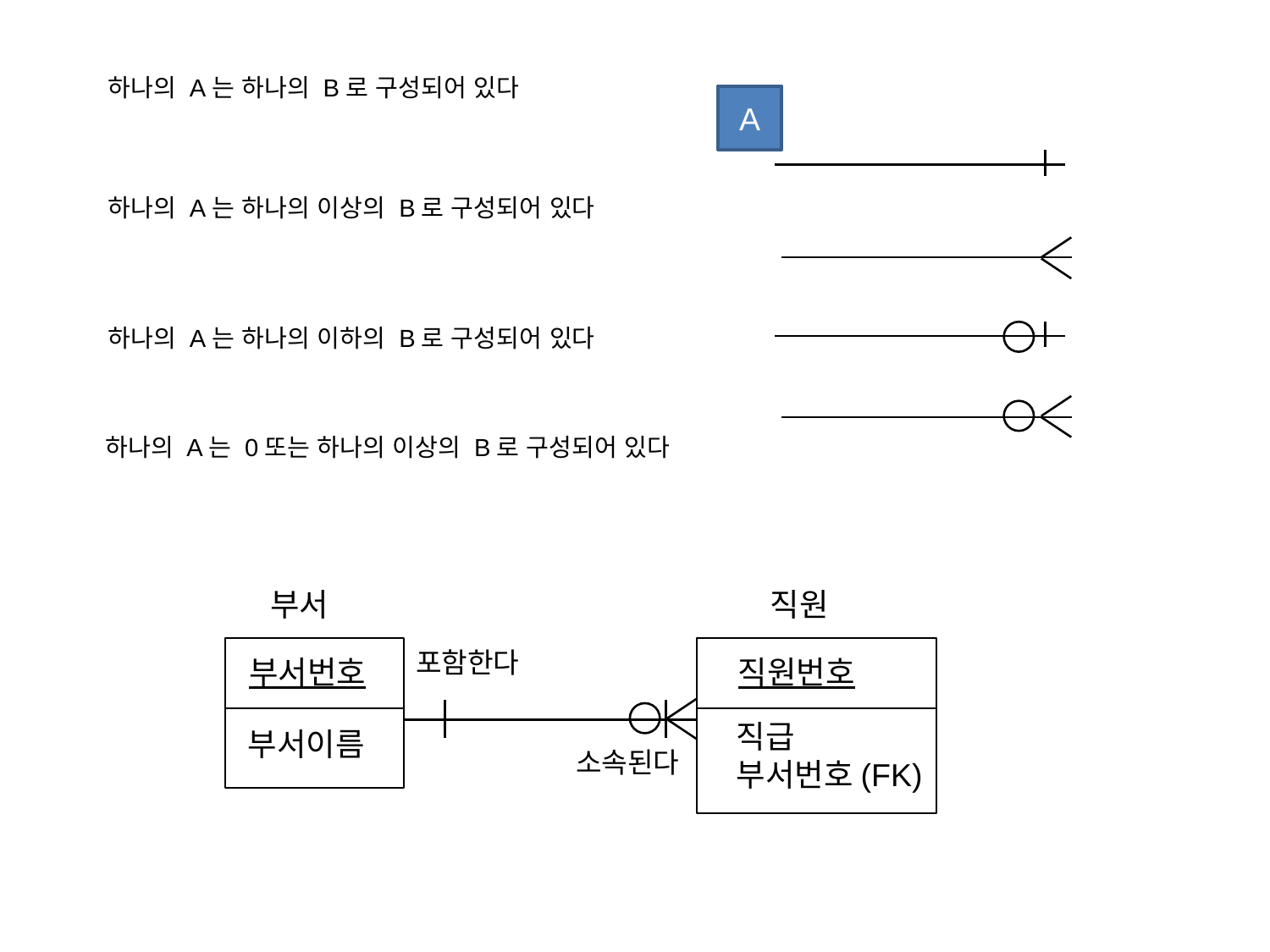

하나의 A는 하나의 B로 구성되어 있다
A
하나의 A는 하나의 이상의 B로 구성되어 있다
하나의 A는 하나의 이하의 B로 구성되어 있다

하나의 A는 0또는 하나의 이상의 B로 구성되어 있다
부서
직원

포함한다

부서번호
직원번호

직급
부서번호(FK)
부서이름
소속된다